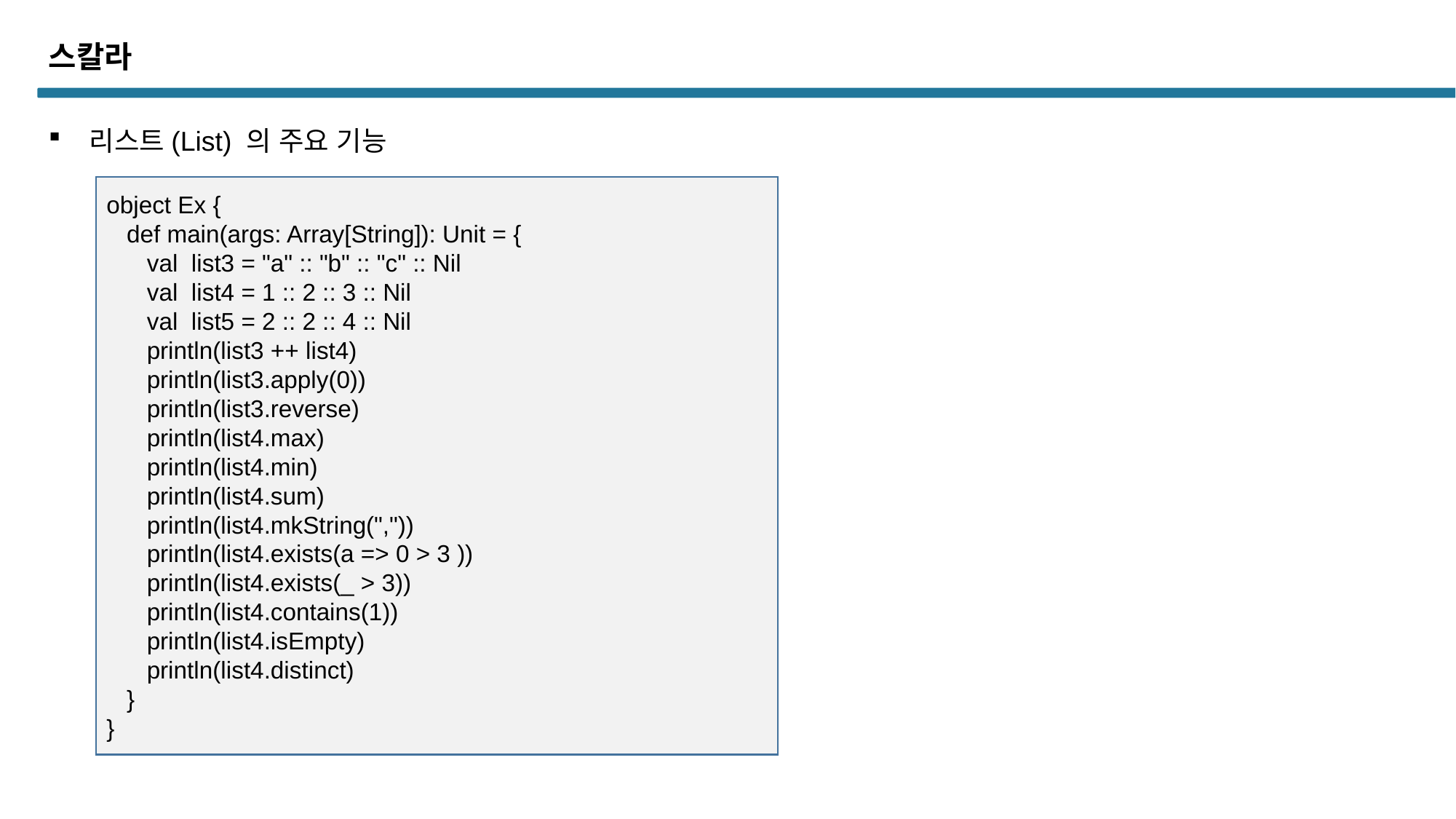

스칼라
리스트(List) 의 주요 기능

object Ex {
   def main(args: Array[String]): Unit = {
      val  list3 = "a" :: "b" :: "c" :: Nil
      val  list4 = 1 :: 2 :: 3 :: Nil
      val  list5 = 2 :: 2 :: 4 :: Nil
      println(list3 ++ list4)
      println(list3.apply(0))
      println(list3.reverse)
      println(list4.max)
      println(list4.min)
      println(list4.sum)
      println(list4.mkString(","))
      println(list4.exists(a => 0 > 3 ))
      println(list4.exists(_ > 3))
      println(list4.contains(1))
      println(list4.isEmpty)
      println(list4.distinct)
   }
}